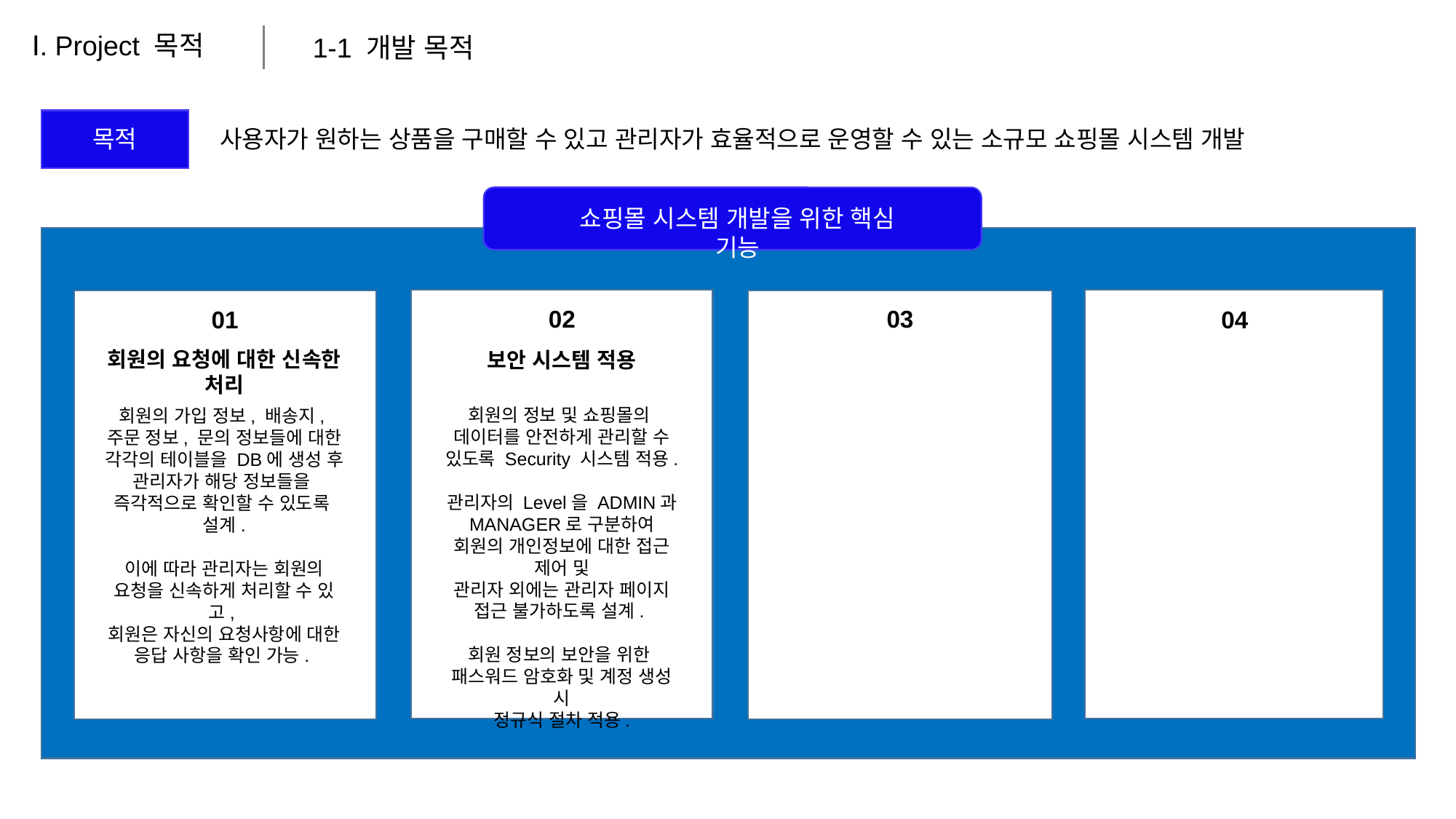

Ⅰ. Project 목적
1-1 개발 목적

목적
사용자가 원하는 상품을 구매할 수 있고 관리자가 효율적으로 운영할 수 있는 소규모 쇼핑몰 시스템 개발

쇼핑몰 시스템 개발을 위한 핵심 기능

03
02
01
04

회원의 요청에 대한 신속한 처리
보안 시스템 적용
회원의 정보 및 쇼핑몰의
데이터를 안전하게 관리할 수 있도록 Security 시스템 적용.

관리자의 Level을 ADMIN과 MANAGER로 구분하여 회원의 개인정보에 대한 접근 제어 및
관리자 외에는 관리자 페이지 접근 불가하도록 설계.

회원 정보의 보안을 위한
패스워드 암호화 및 계정 생성 시
정규식 절차 적용.
회원의 가입 정보, 배송지,
주문 정보, 문의 정보들에 대한
각각의 테이블을 DB에 생성 후
관리자가 해당 정보들을
즉각적으로 확인할 수 있도록
설계.

이에 따라 관리자는 회원의 요청을 신속하게 처리할 수 있고,
회원은 자신의 요청사항에 대한
응답 사항을 확인 가능.